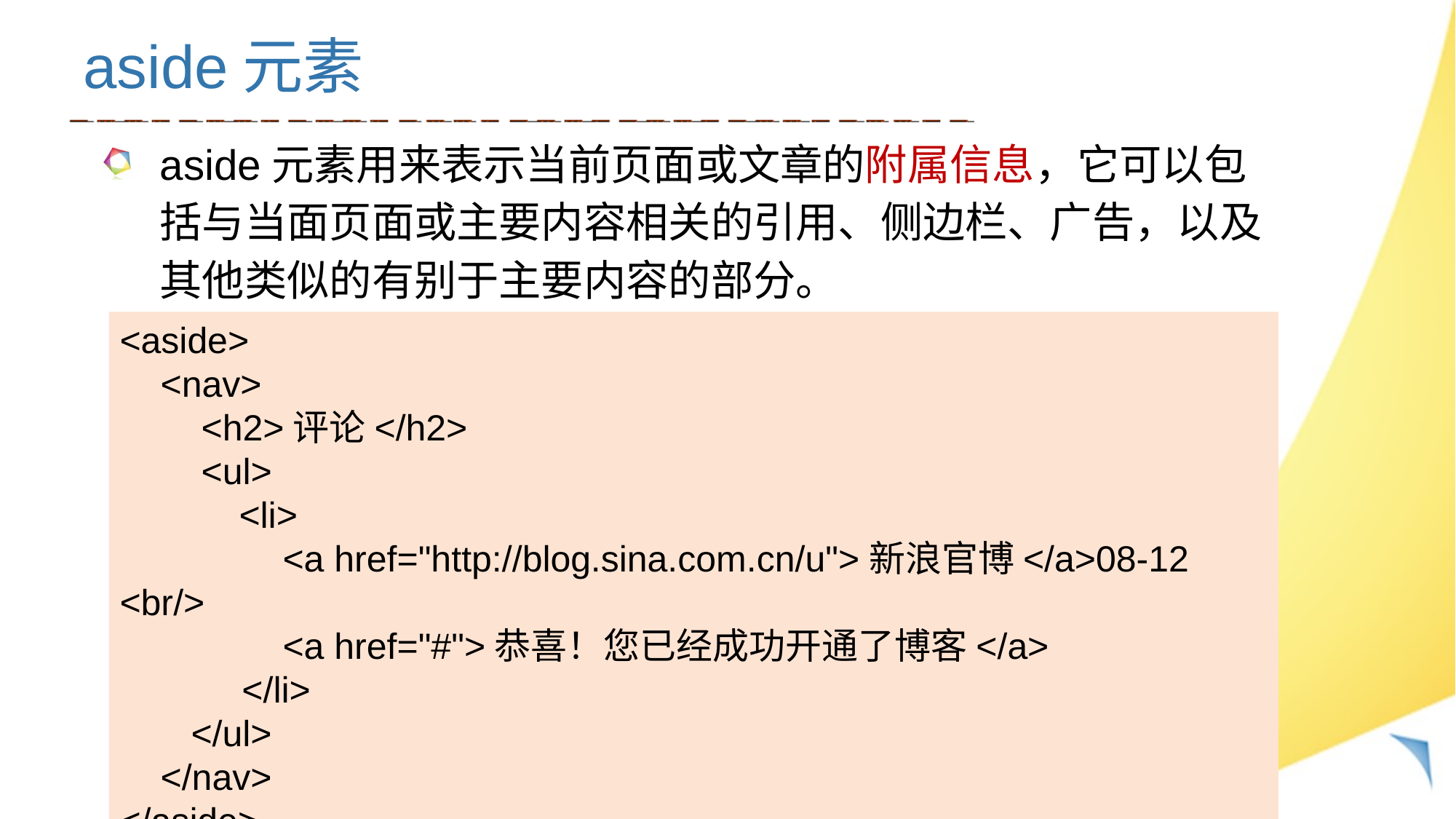

aside元素
aside元素用来表示当前页面或文章的附属信息，它可以包括与当面页面或主要内容相关的引用、侧边栏、广告，以及其他类似的有别于主要内容的部分。

<aside>
    <nav>
        <h2>评论</h2>
        <ul>
	 <li>
                <a href="http://blog.sina.com.cn/u">新浪官博</a>08-12 <br/>
                <a href="#">恭喜！您已经成功开通了博客</a>
            </li>
       </ul>
    </nav>
</aside>